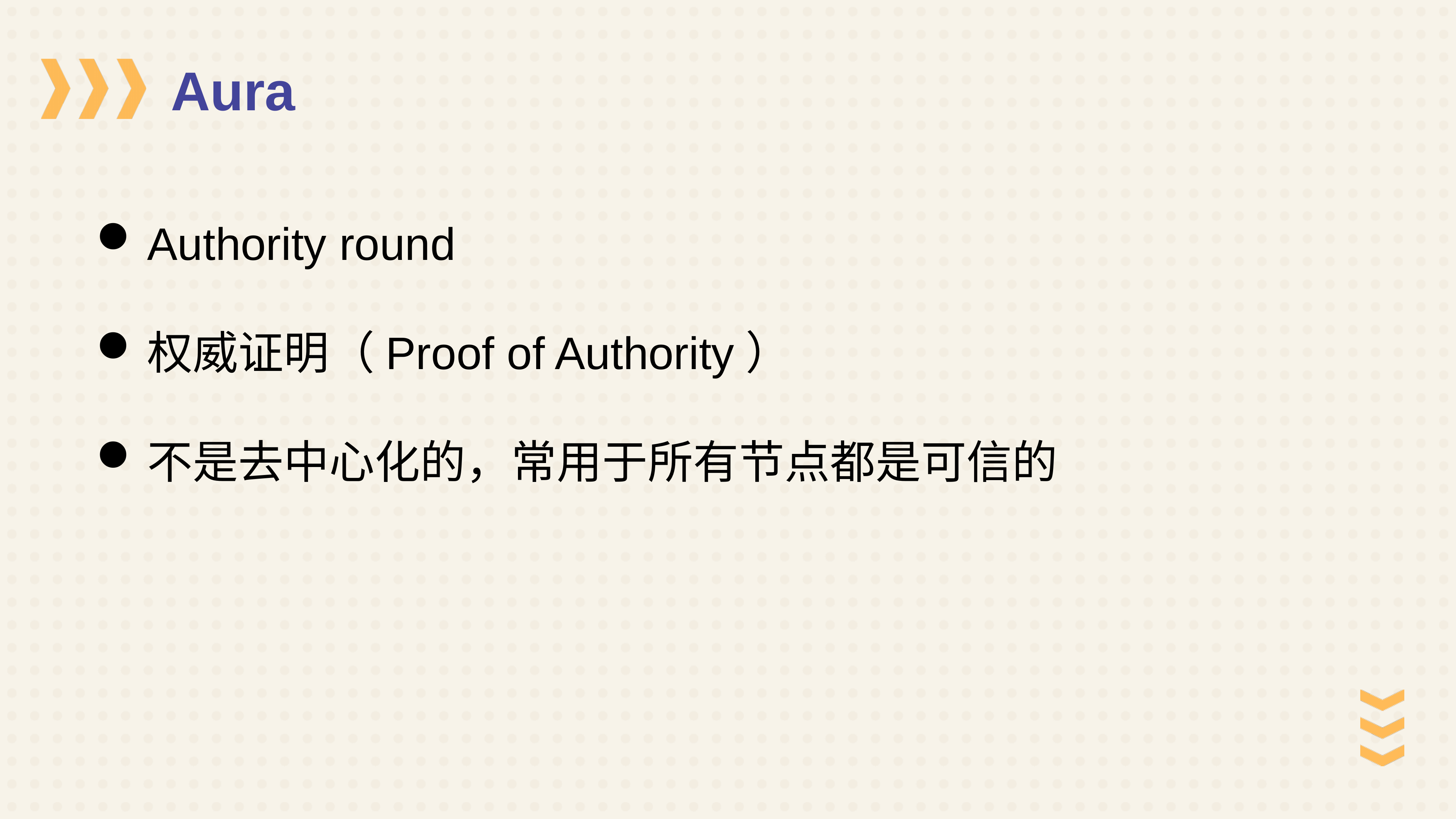

Aura

Authority round

权威证明（Proof of Authority）

不是去中心化的，常用于所有节点都是可信的